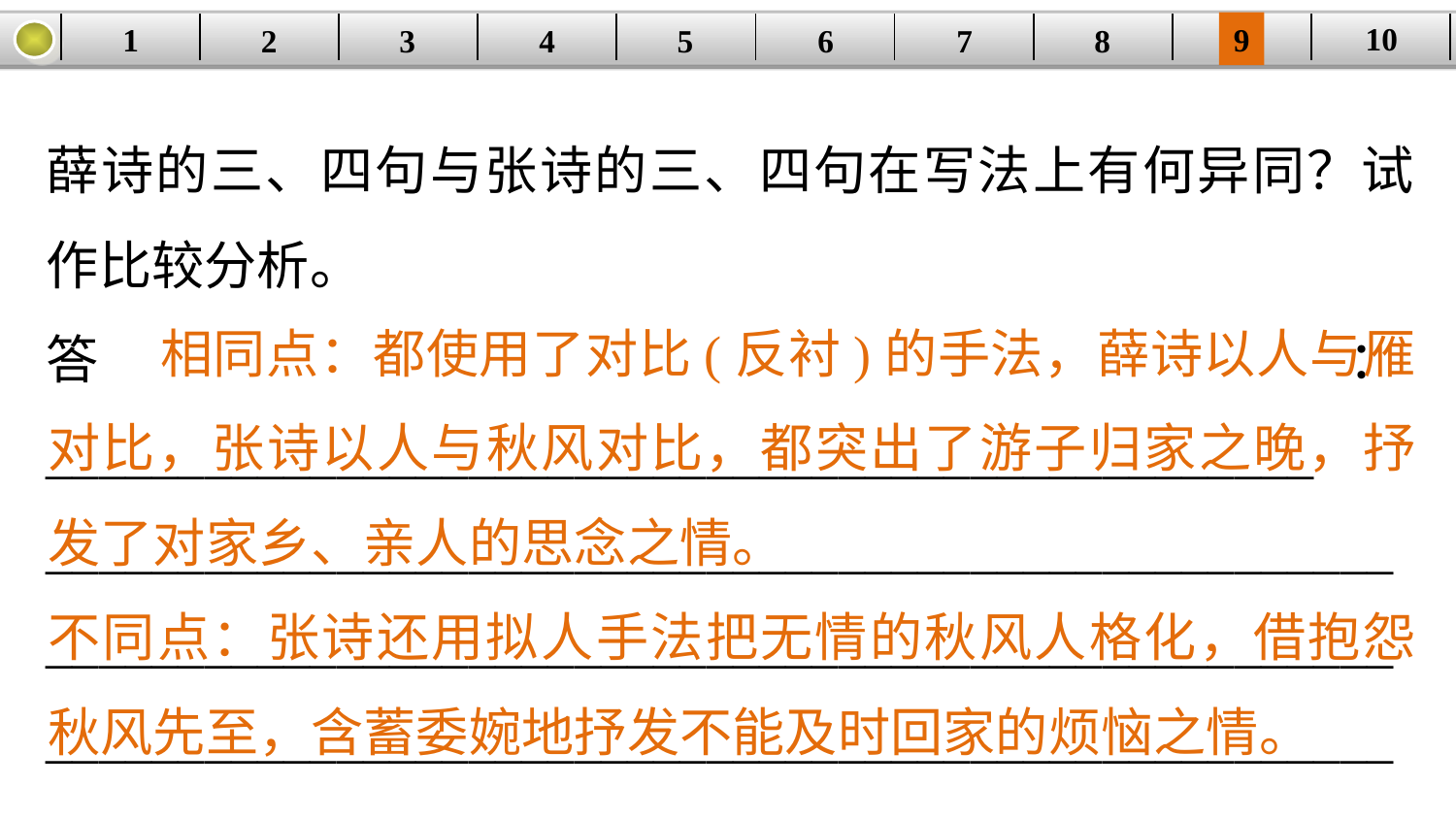

10

9
1
3
4
5
6
8
2
|  |  |  |  |  |  |  |  |  |  |
| --- | --- | --- | --- | --- | --- | --- | --- | --- | --- |
7

薛诗的三、四句与张诗的三、四句在写法上有何异同？试作比较分析。
答：________________________________________________
_________________________________________________________________________________________________________________________________________________________________________________________________________
        相同点：都使用了对比(反衬)的手法，薛诗以人与雁对比，张诗以人与秋风对比，都突出了游子归家之晚，抒发了对家乡、亲人的思念之情。
不同点：张诗还用拟人手法把无情的秋风人格化，借抱怨秋风先至，含蓄委婉地抒发不能及时回家的烦恼之情。